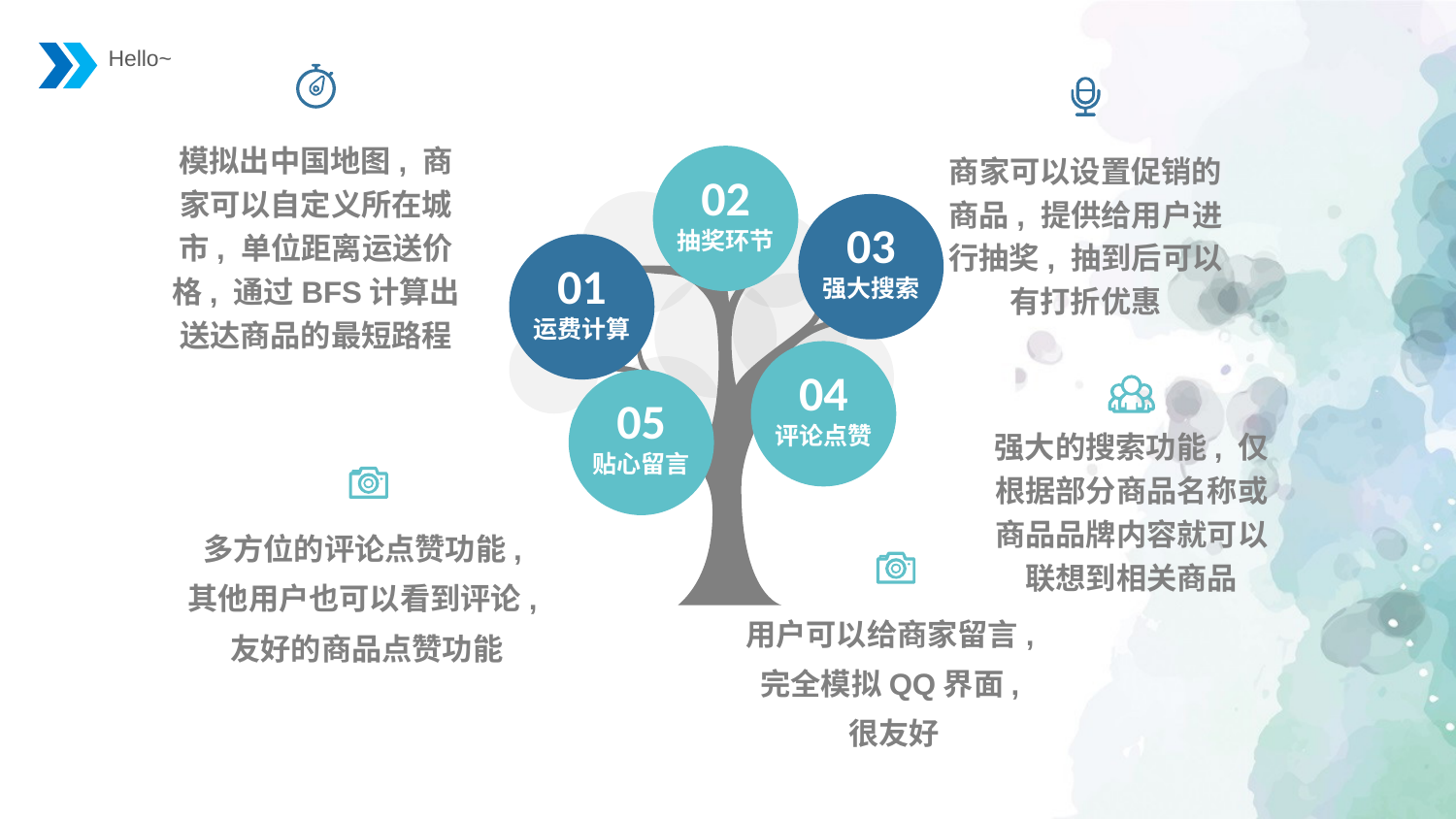

模拟出中国地图, 商家可以自定义所在城市, 单位距离运送价格, 通过BFS计算出送达商品的最短路程
商家可以设置促销的商品, 提供给用户进行抽奖, 抽到后可以有打折优惠
02
抽奖环节

03
强大搜索

01
运费计算

04
评论点赞

05
贴心留言

强大的搜索功能, 仅根据部分商品名称或商品品牌内容就可以联想到相关商品

多方位的评论点赞功能,
其他用户也可以看到评论,
友好的商品点赞功能

用户可以给商家留言,
完全模拟QQ界面,
很友好